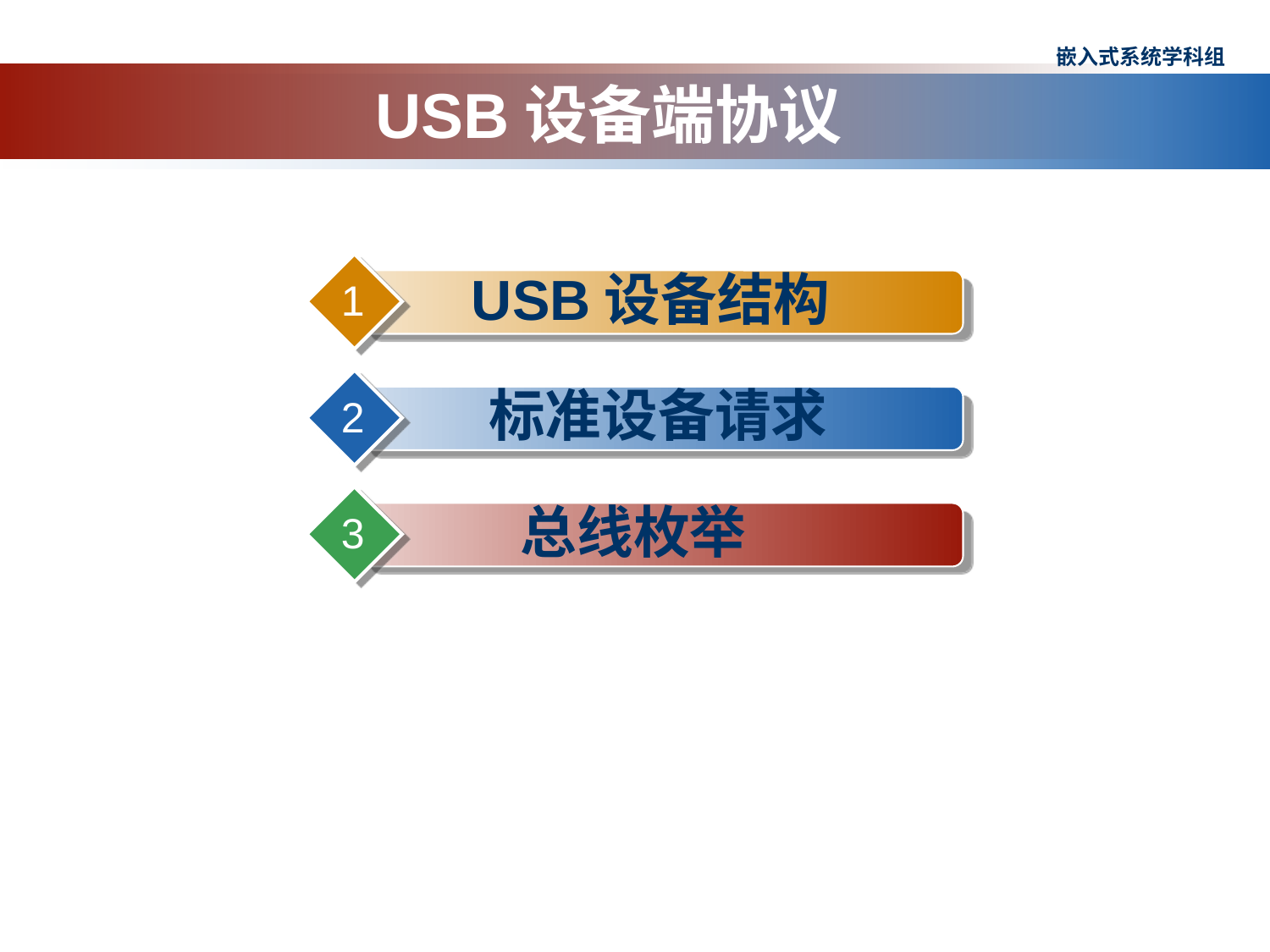

嵌入式系统学科组
# USB设备端协议

USB设备结构
1

标准设备请求
2

总线枚举
3